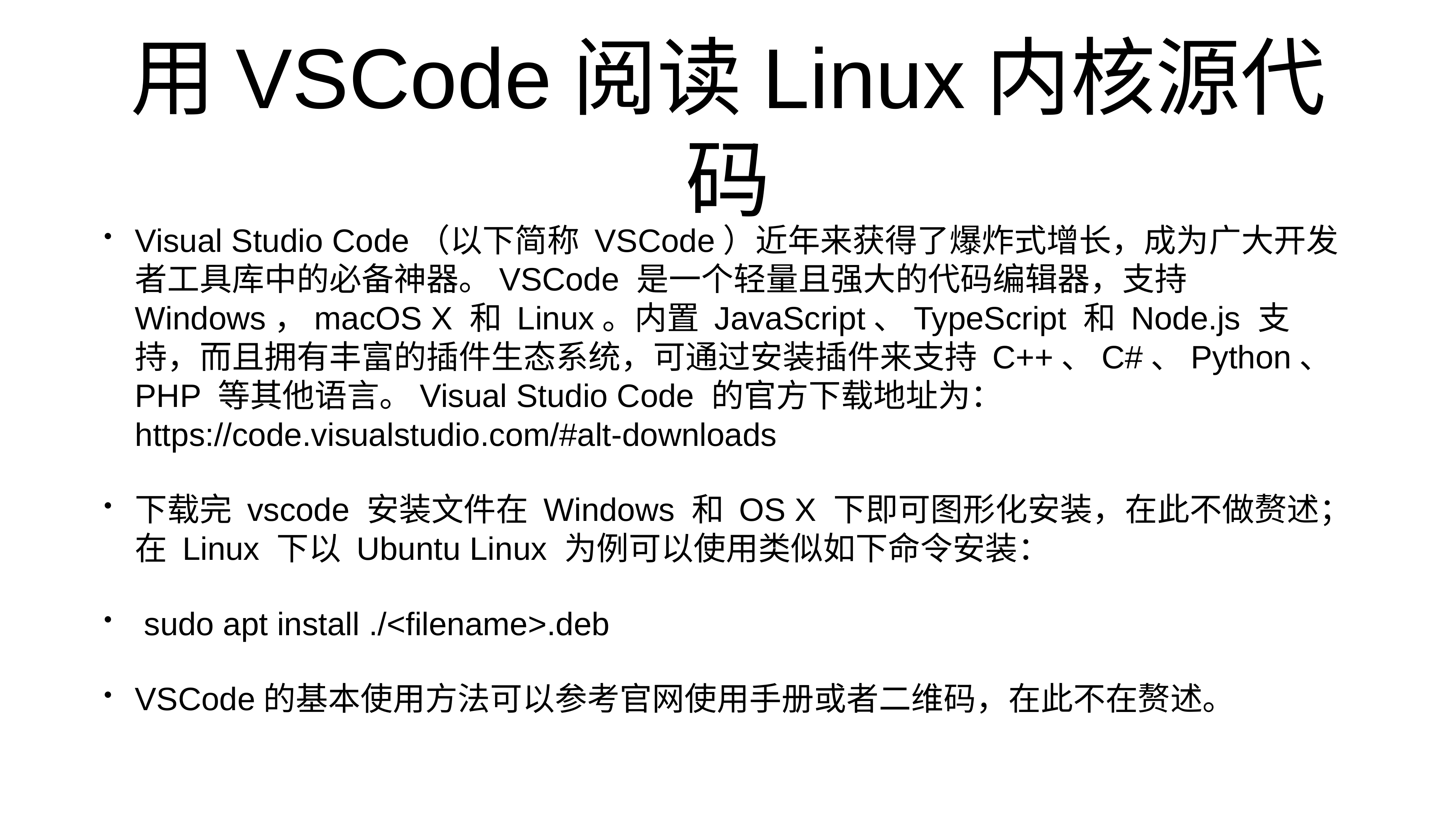

# 用VSCode阅读Linux内核源代码
Visual Studio Code（以下简称 VSCode）近年来获得了爆炸式增长，成为广大开发者工具库中的必备神器。VSCode 是一个轻量且强大的代码编辑器，支持 Windows，macOS X 和 Linux。内置 JavaScript、TypeScript 和 Node.js 支持，而且拥有丰富的插件生态系统，可通过安装插件来支持 C++、C#、Python、PHP 等其他语言。Visual Studio Code 的官方下载地址为： https://code.visualstudio.com/#alt-downloads
下载完 vscode 安装文件在 Windows 和 OS X 下即可图形化安装，在此不做赘述；在 Linux 下以 Ubuntu Linux 为例可以使用类似如下命令安装：
 sudo apt install ./<filename>.deb
VSCode的基本使用方法可以参考官网使用手册或者二维码，在此不在赘述。